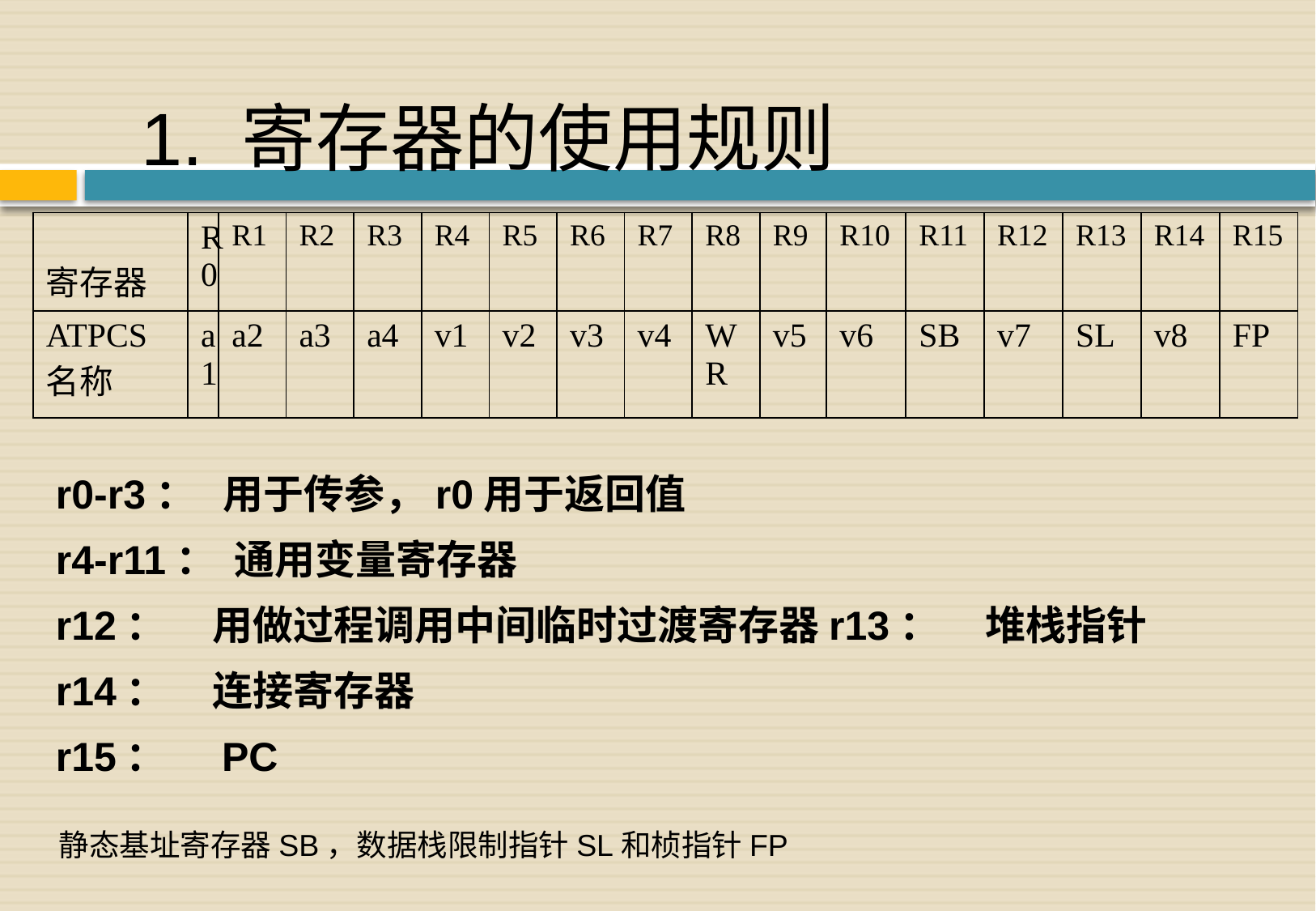

# 1. 寄存器的使用规则
| 寄存器 | R0 | R1 | R2 | R3 | R4 | R5 | R6 | R7 | R8 | R9 | R10 | R11 | R12 | R13 | R14 | R15 |
| --- | --- | --- | --- | --- | --- | --- | --- | --- | --- | --- | --- | --- | --- | --- | --- | --- |
| ATPCS名称 | a1 | a2 | a3 | a4 | v1 | v2 | v3 | v4 | WR | v5 | v6 | SB | v7 | SL | v8 | FP |
r0-r3：   用于传参，r0用于返回值
r4-r11：  通用变量寄存器
r12：     用做过程调用中间临时过渡寄存器r13：     堆栈指针
r14：     连接寄存器
r15：     PC
静态基址寄存器SB，数据栈限制指针SL和桢指针FP